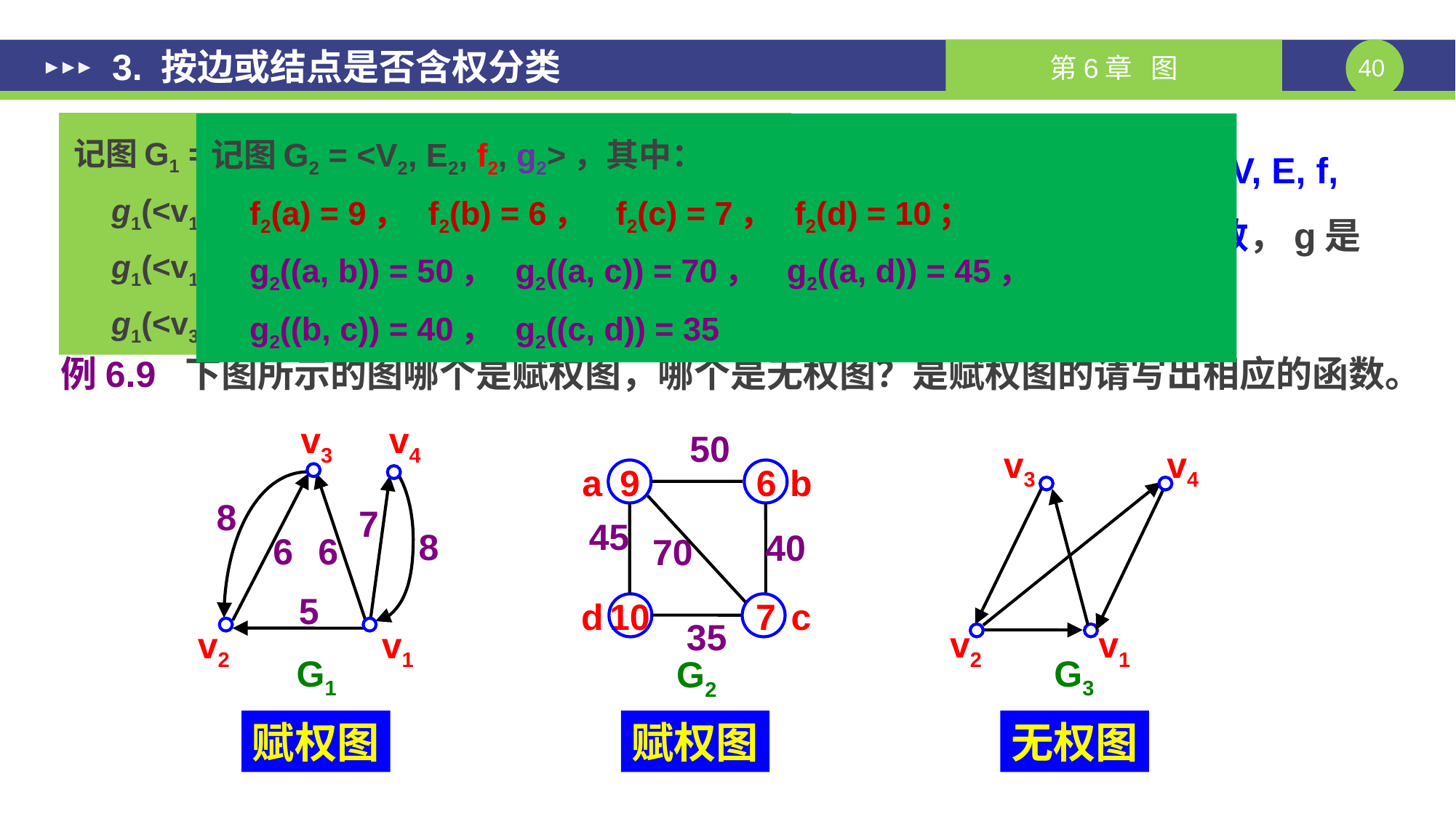

3. 按边或结点是否含权分类
记图G1 = <V1, E1, g1>，其中：
g1(<v1, v2>) = 5 	g1(<v1, v3>) = 6
g1(<v1, v4>) = 7 	g1(<v2, v3>) = 6
g1(<v3, v2>) = 8	g1(<v4, v1>) = 8
记图G2 = <V2, E2, f2, g2>，其中：
f2(a) = 9，  f2(b) = 6，   f2(c) = 7，  f2(d) = 10；
g2((a, b)) = 50，  g2((a, c)) = 70，   g2((a, d)) = 45，
g2((b, c)) = 40，  g2((c, d)) = 35
定义9.2.7  赋权图(Weight Graph)G是一个三重组<V, E, g>或四重组<V, E, f, g>，其中V是结点集合，E是边的集合，f是从V到非负实数集合的函数，g是从E到非负实数集合的函数。非赋权图称为无权图。
例6.9  下图所示的图哪个是赋权图，哪个是无权图？是赋权图的请写出相应的函数。
v3
v4

8
7
8
6
6
5

v2
v1

G1
50
a

9

6
b

45
40
70
d
10

7
c
35

G2
v3
v4

v2
v1

G3
赋权图
赋权图
无权图